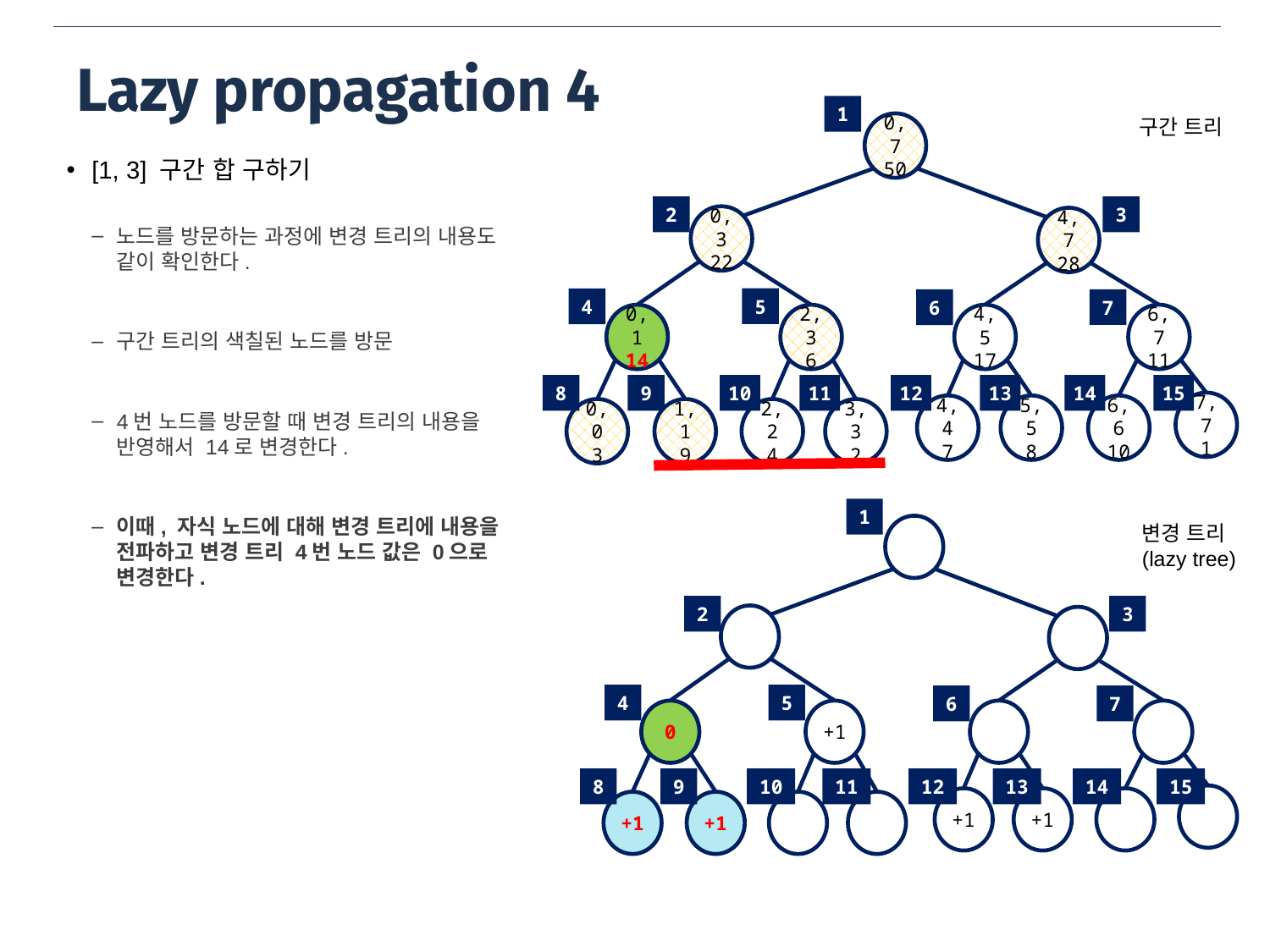

# Lazy propagation 4
1
0,7
50
2
3
0,3
22
4,7
28
5
4
7
6
6,7
11
0,1
14
2,3
6
4,5
17
8
9
10
11
12
13
14
15
7,7
1
6,6
10
5,5
8
4,4
7
2,2
4
3,3
2
1,1
9
0,0
3
구간 트리
[1, 3] 구간 합 구하기

노드를 방문하는 과정에 변경 트리의 내용도 같이 확인한다.

구간 트리의 색칠된 노드를 방문

4번 노드를 방문할 때 변경 트리의 내용을 반영해서 14로 변경한다.

이때, 자식 노드에 대해 변경 트리에 내용을 전파하고 변경 트리 4번 노드 값은 0으로 변경한다.

1

2
3

5
4
7
6

0
+1

8
9
10
11
12
13
14
15

+1
+1

+1
+1
변경 트리
(lazy tree)